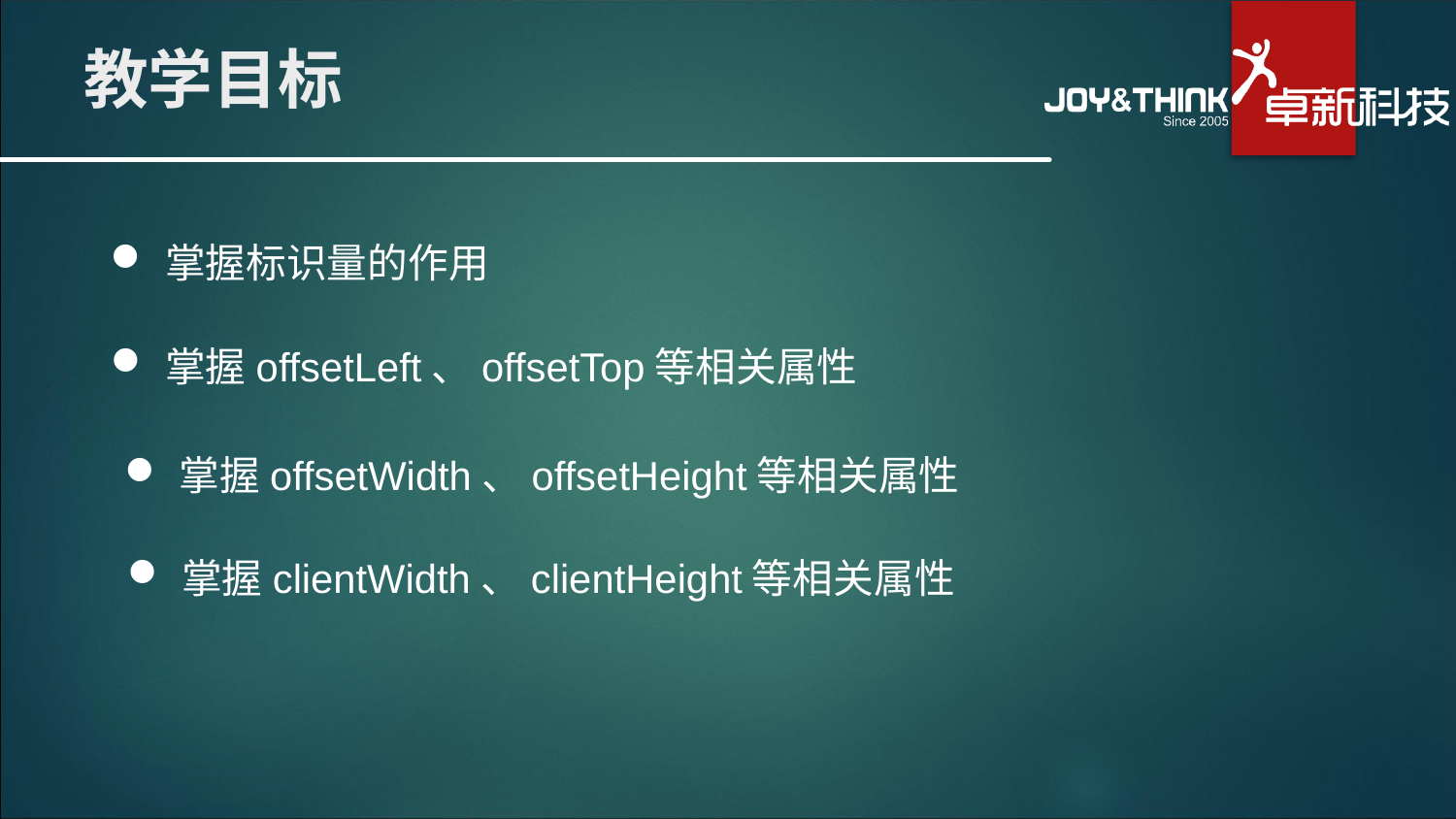

# 教学目标
掌握标识量的作用
掌握offsetLeft、offsetTop等相关属性
掌握offsetWidth、offsetHeight等相关属性
掌握clientWidth、clientHeight等相关属性